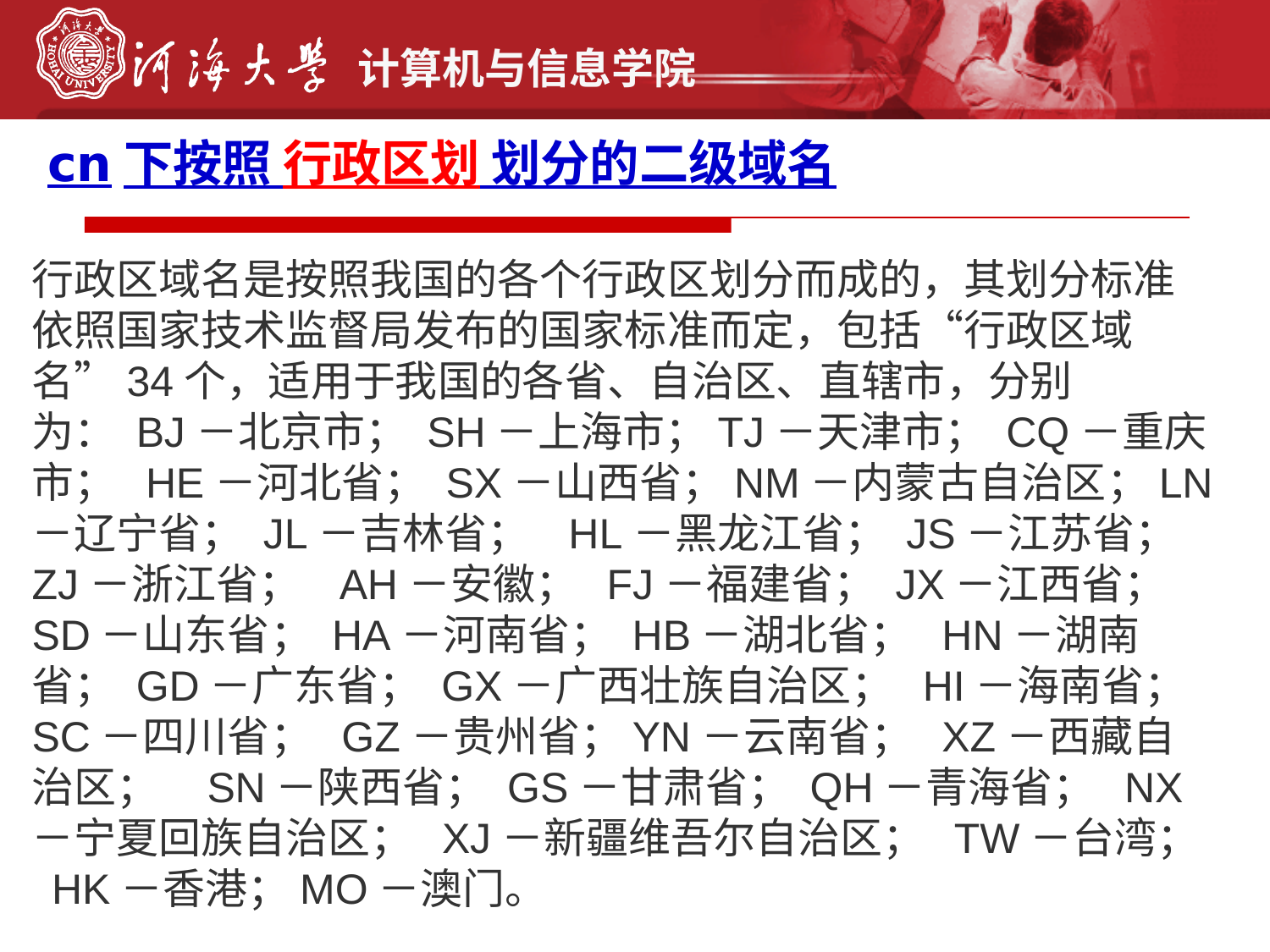

cn下按照 行政区划 划分的二级域名
行政区域名是按照我国的各个行政区划分而成的，其划分标准依照国家技术监督局发布的国家标准而定，包括“行政区域名”34个，适用于我国的各省、自治区、直辖市，分别为： BJ－北京市； SH－上海市；TJ－天津市； CQ－重庆市；  HE－河北省； SX－山西省；NM－内蒙古自治区；LN－辽宁省； JL－吉林省；   HL－黑龙江省； JS－江苏省；  ZJ－浙江省；   AH－安徽；  FJ－福建省； JX－江西省；  SD－山东省； HA－河南省； HB－湖北省；  HN－湖南省； GD－广东省； GX－广西壮族自治区；  HI－海南省；  SC－四川省；  GZ－贵州省；YN－云南省；  XZ－西藏自治区；    SN－陕西省； GS－甘肃省； QH－青海省；  NX－宁夏回族自治区；  XJ－新疆维吾尔自治区；  TW－台湾；  HK－香港；MO－澳门。